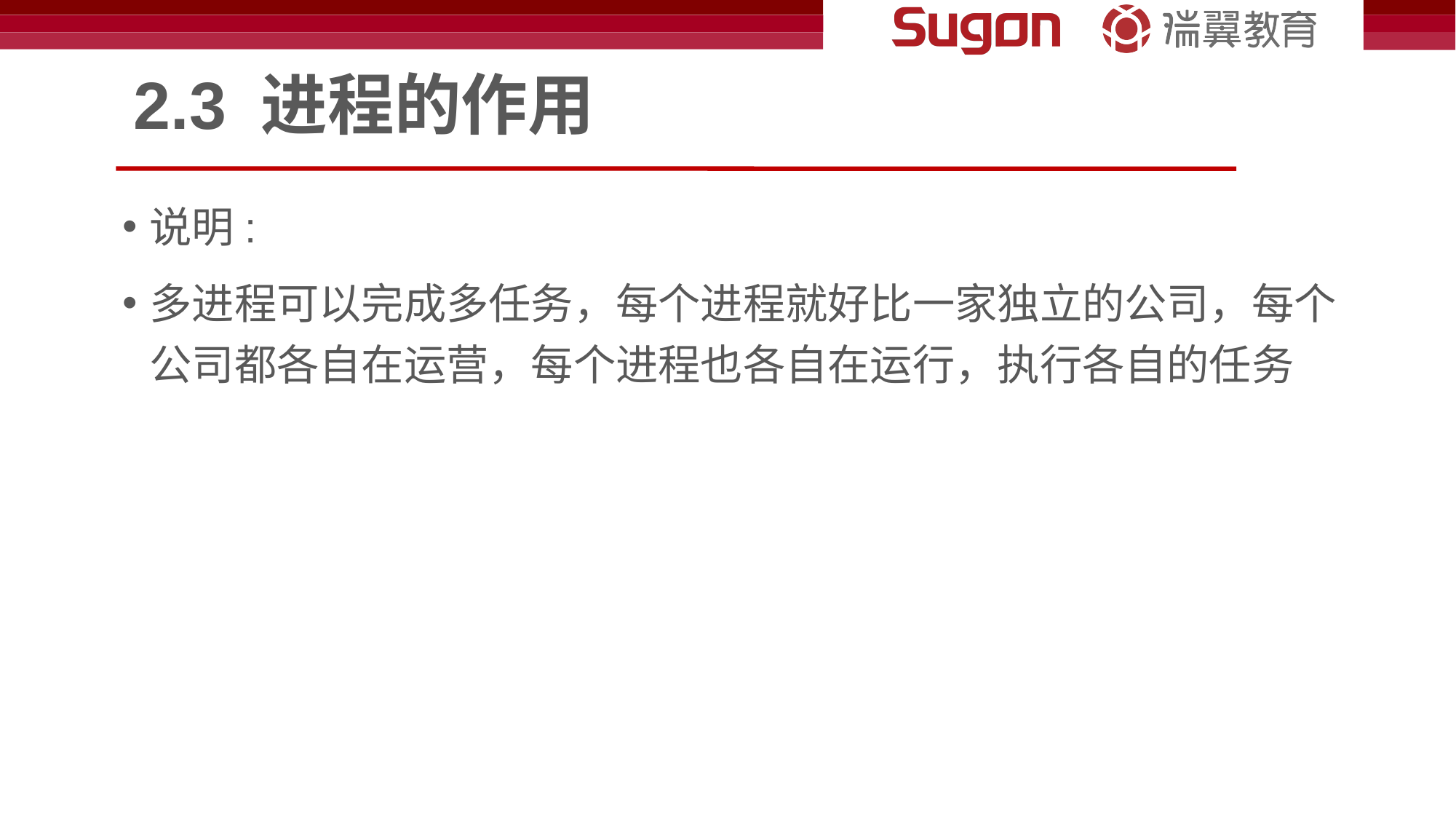

# 2.3 进程的作用
说明:
多进程可以完成多任务，每个进程就好比一家独立的公司，每个公司都各自在运营，每个进程也各自在运行，执行各自的任务